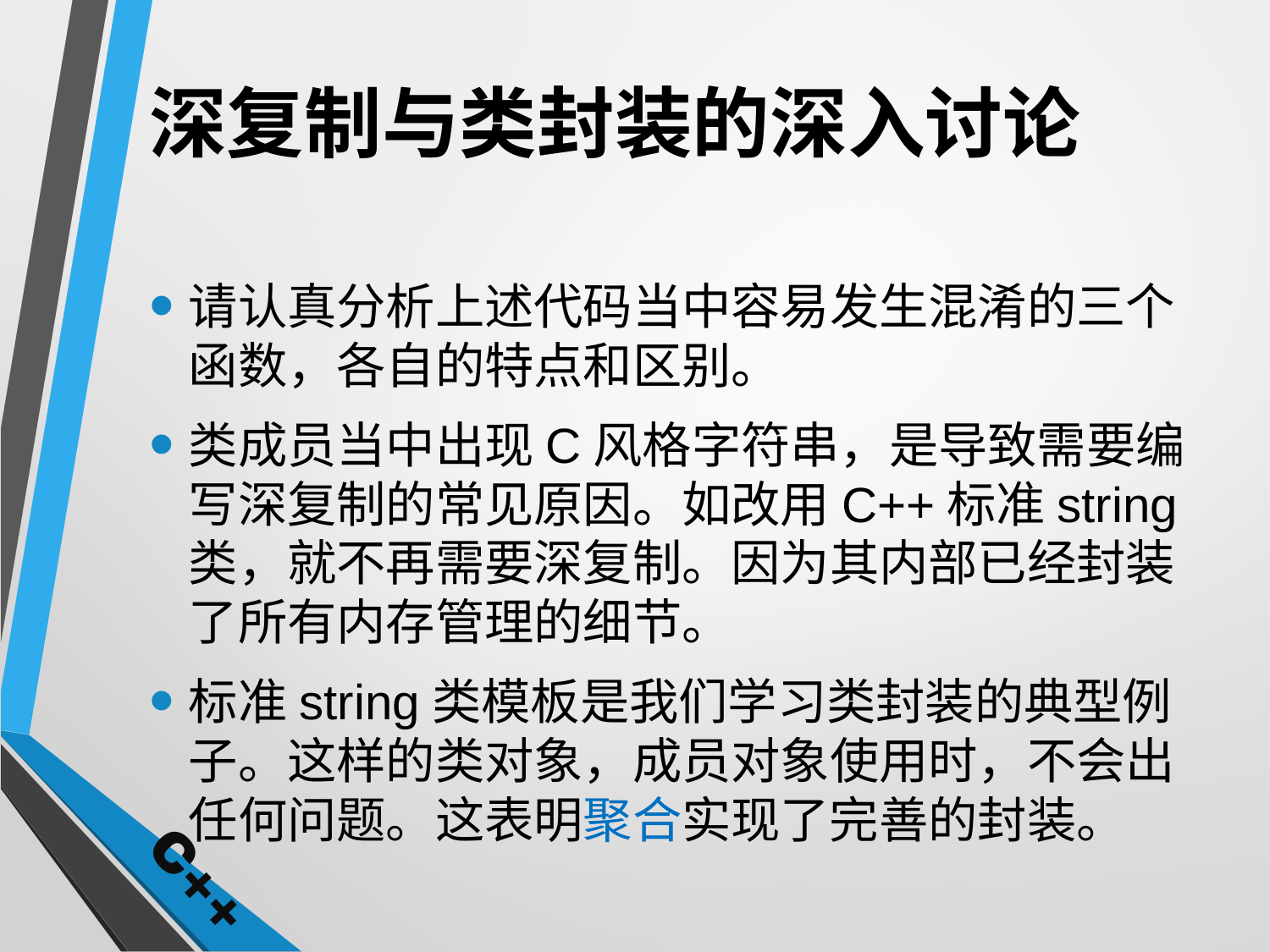

# 深复制与类封装的深入讨论
请认真分析上述代码当中容易发生混淆的三个函数，各自的特点和区别。
类成员当中出现C风格字符串，是导致需要编写深复制的常见原因。如改用C++标准string类，就不再需要深复制。因为其内部已经封装了所有内存管理的细节。
标准string类模板是我们学习类封装的典型例子。这样的类对象，成员对象使用时，不会出任何问题。这表明聚合实现了完善的封装。